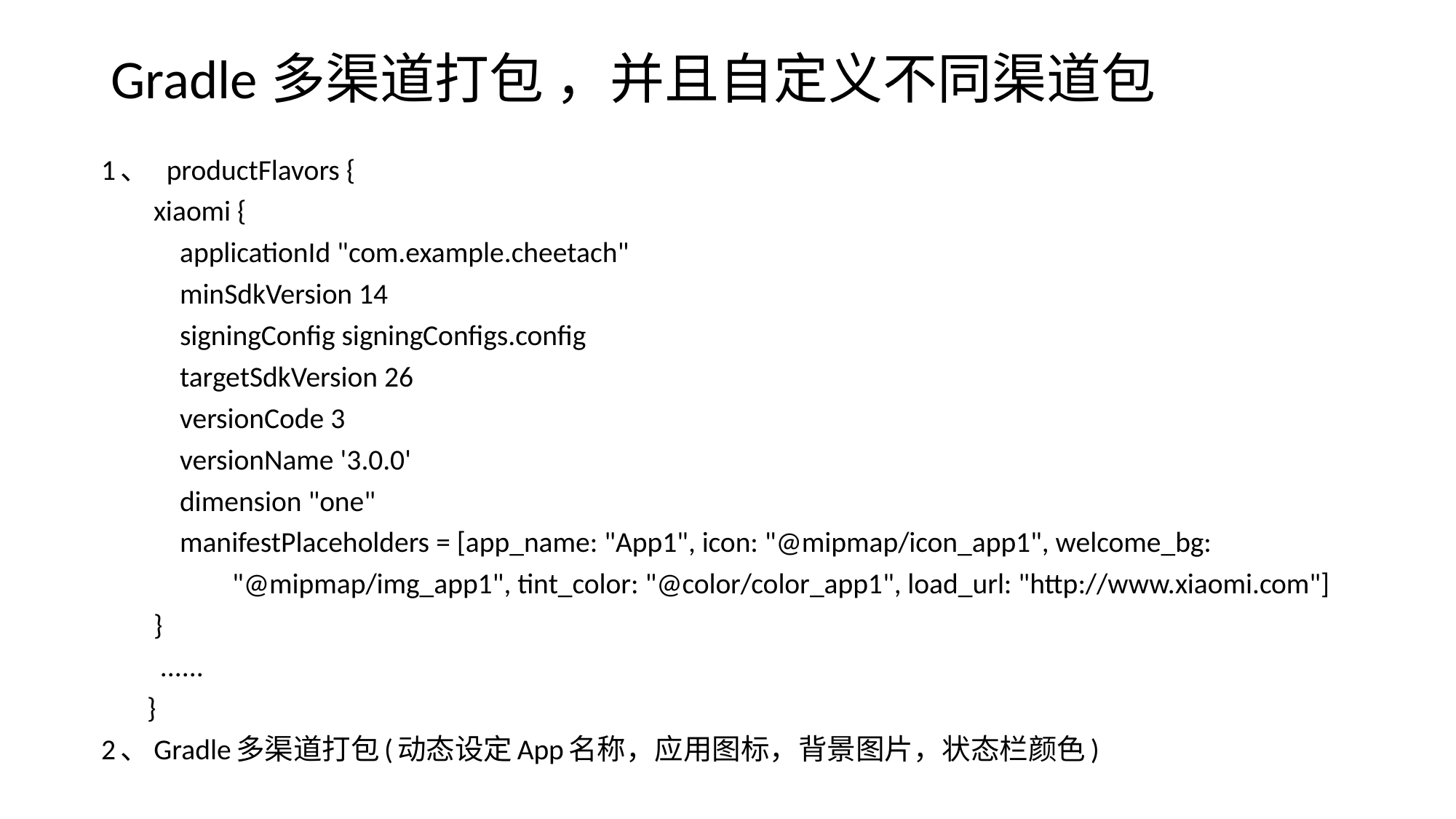

# Gradle多渠道打包 ，并且自定义不同渠道包
1、  productFlavors {
        xiaomi {
            applicationId "com.example.cheetach"
            minSdkVersion 14
            signingConfig signingConfigs.config
            targetSdkVersion 26
            versionCode 3
            versionName '3.0.0'
            dimension "one"
            manifestPlaceholders = [app_name: "App1", icon: "@mipmap/icon_app1", welcome_bg:
                    "@mipmap/img_app1", tint_color: "@color/color_app1", load_url: "http://www.xiaomi.com"]
        }
         ......
       }
2、Gradle多渠道打包(动态设定App名称，应用图标，背景图片，状态栏颜色)